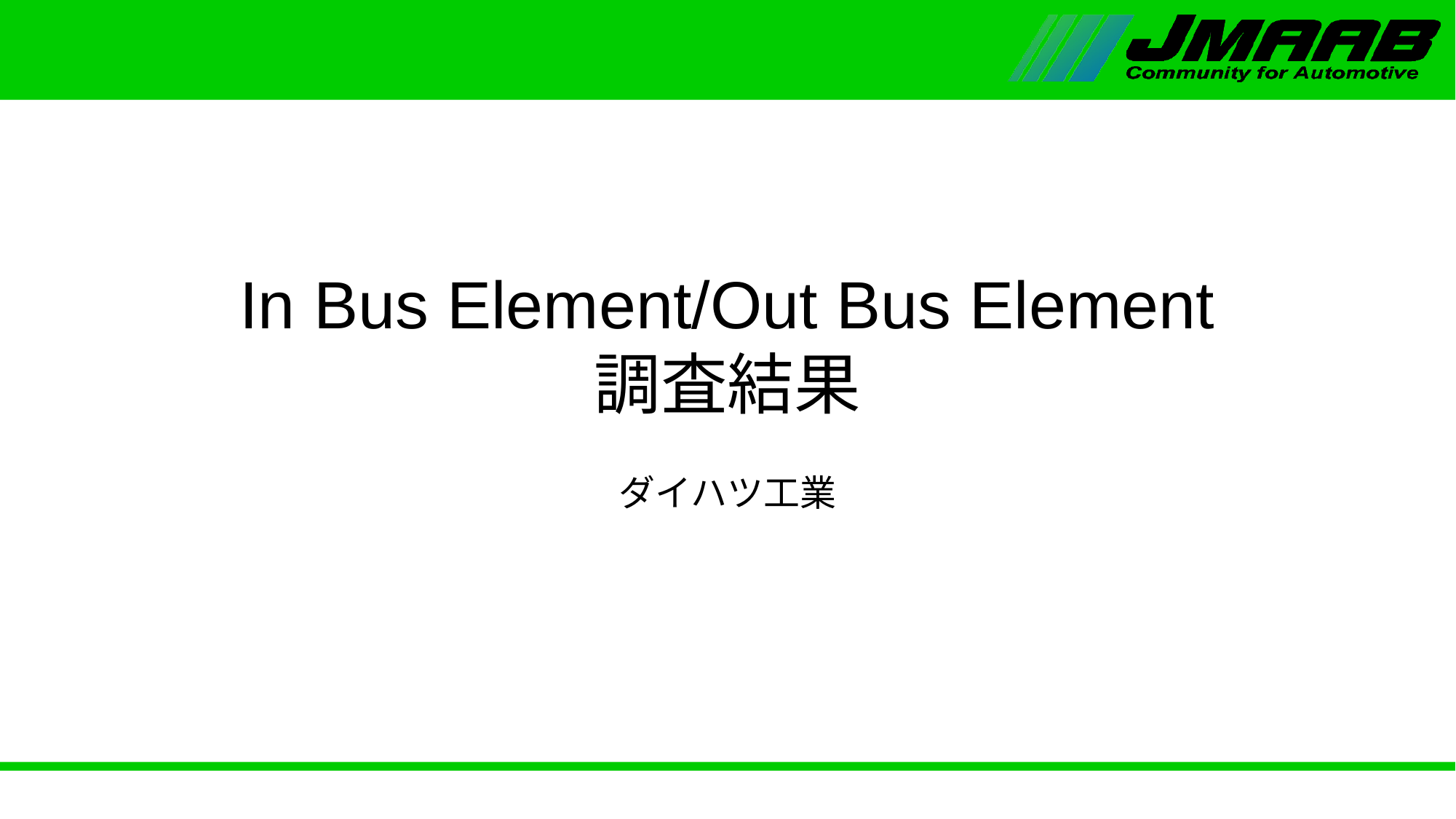

# In Bus Element/Out Bus Element 調査結果
ダイハツ工業